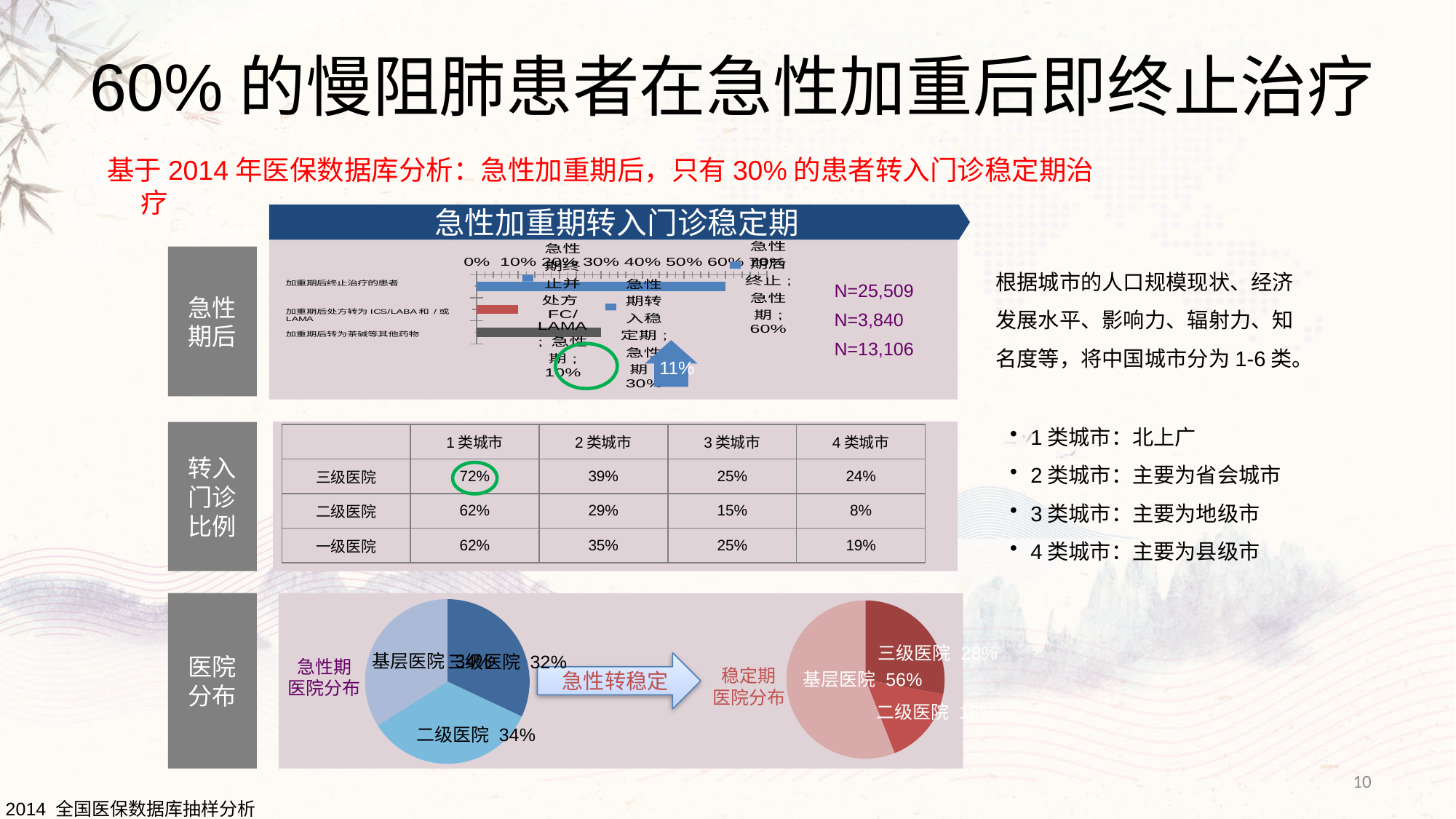

# 60%的慢阻肺患者在急性加重后即终止治疗
基于2014年医保数据库分析：急性加重期后，只有30%的患者转入门诊稳定期治疗
急性加重期转入门诊稳定期

### Chart

| Category | 急性期 |
|---|---|
| 急性期后终止 | 0.6000000000000003 |
| 急性期终止并处方FC/LAMA | 0.1 |
| 急性期转入稳定期 | 0.30000000000000016 |
急性期后
转入门诊比例
医院分布
根据城市的人口规模现状、经济发展水平、影响力、辐射力、知名度等，将中国城市分为1-6类。
N=25,509
N=3,840
N=13,106

11%

1类城市：北上广
2类城市：主要为省会城市
3类城市：主要为地级市
4类城市：主要为县级市

|  | 1类城市 | 2类城市 | 3类城市 | 4类城市 |
| --- | --- | --- | --- | --- |
| 三级医院 | 72% | 39% | 25% | 24% |
| 二级医院 | 62% | 29% | 15% | 8% |
| 一级医院 | 62% | 35% | 25% | 19% |

### Chart

| Category | 急性期 |
|---|---|
| 三级医院 | 0.3200000000000002 |
| 二级医院 | 0.34 |
| 基层医院 | 0.34 |

### Chart

| Category | 急性期 |
|---|---|
| 三级医院 | 0.2800000000000001 |
| 二级医院 | 0.16 |
| 基层医院 | 0.56 |
急性转稳定
10
2014 全国医保数据库抽样分析